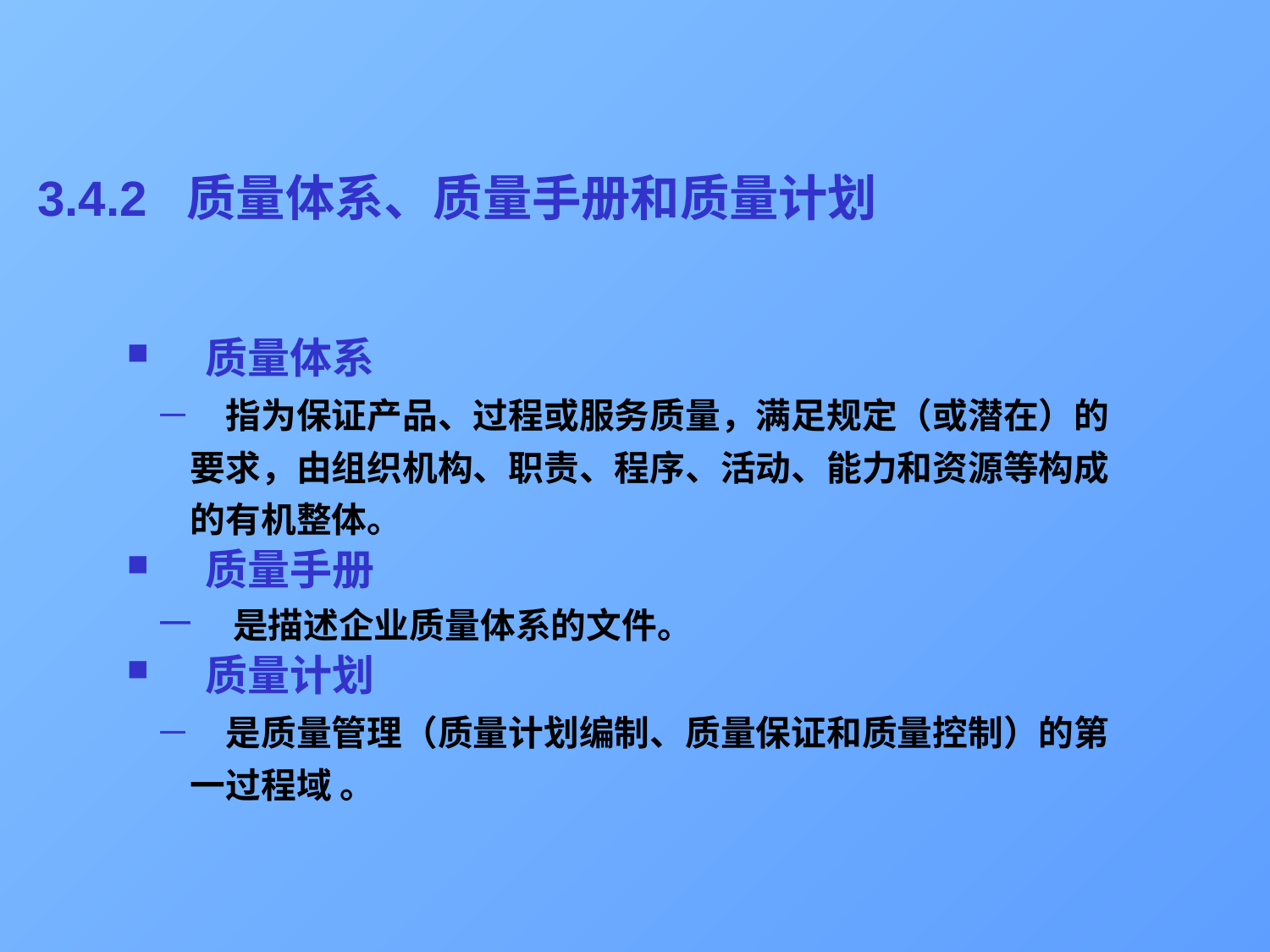

# 3.4.2  质量体系、质量手册和质量计划
    质量体系
　指为保证产品、过程或服务质量，满足规定（或潜在）的要求，由组织机构、职责、程序、活动、能力和资源等构成的有机整体。
    质量手册
　是描述企业质量体系的文件。
    质量计划
　是质量管理（质量计划编制、质量保证和质量控制）的第一过程域 。